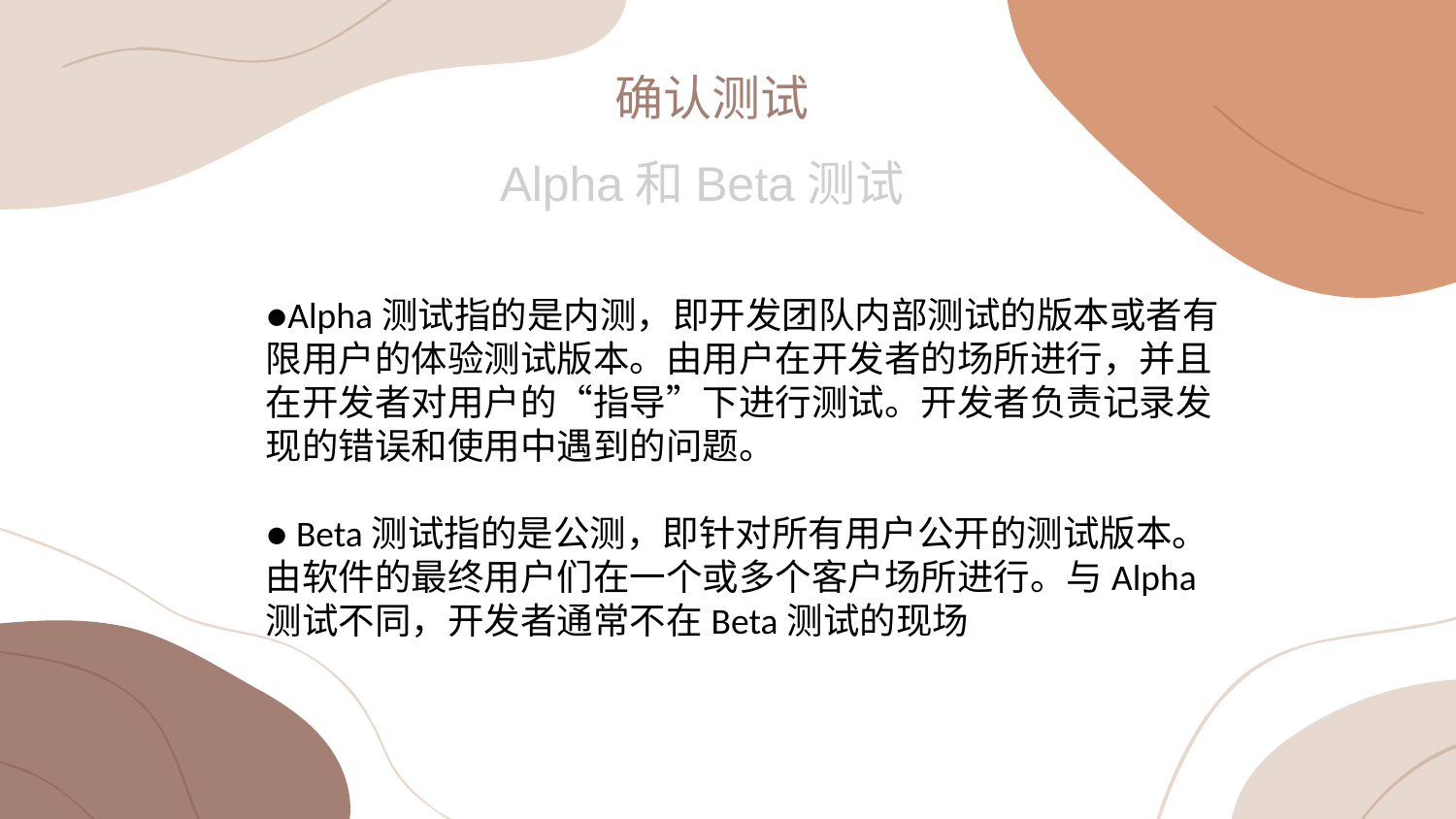

确认测试
Alpha和Beta测试

●Alpha测试指的是内测，即开发团队内部测试的版本或者有限用户的体验测试版本。由用户在开发者的场所进行，并且在开发者对用户的“指导”下进行测试。开发者负责记录发现的错误和使用中遇到的问题。

● Beta测试指的是公测，即针对所有用户公开的测试版本。由软件的最终用户们在一个或多个客户场所进行。与Alpha测试不同，开发者通常不在Beta测试的现场